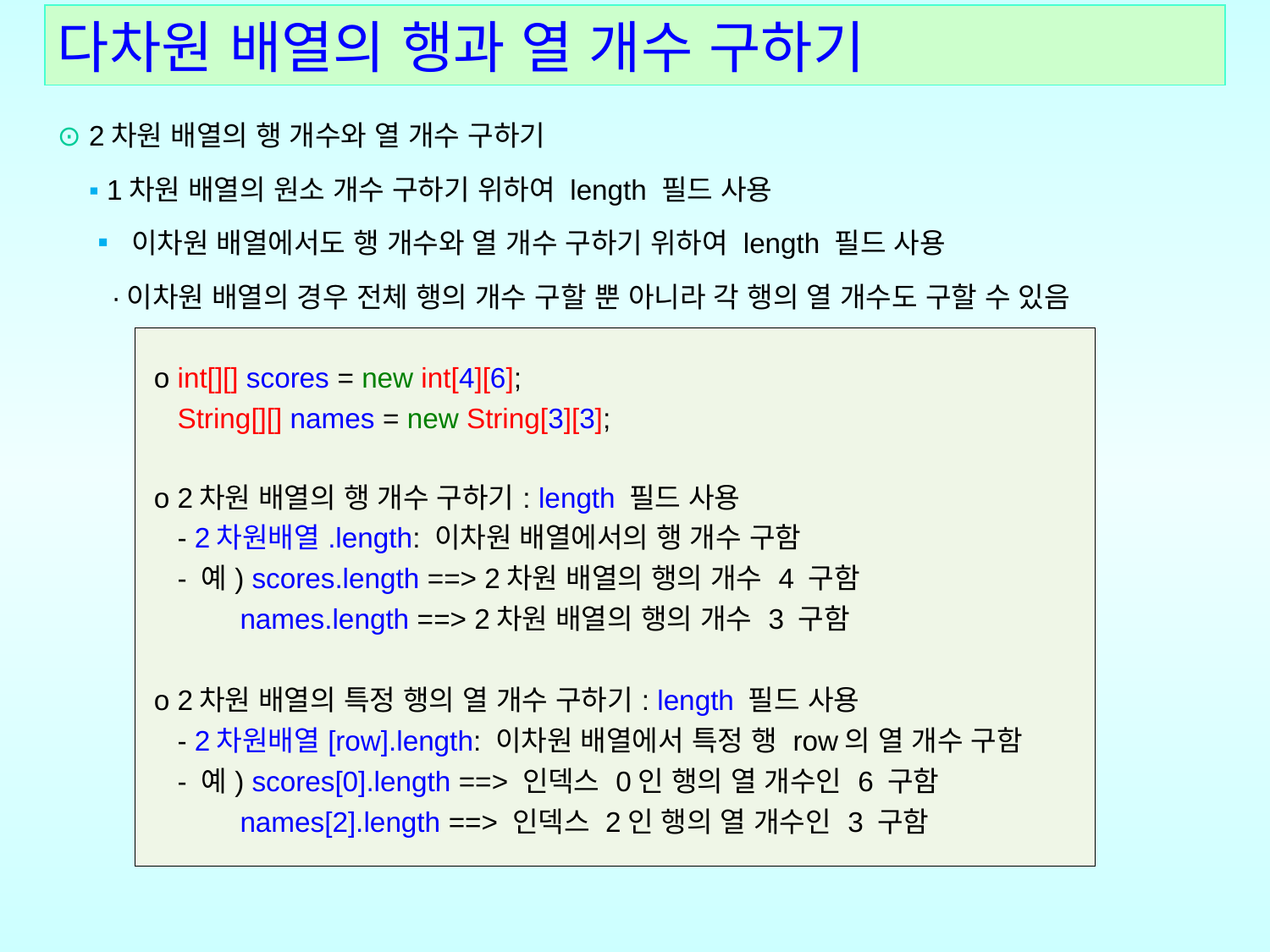

다차원 배열의 행과 열 개수 구하기
⊙ 2차원 배열의 행 개수와 열 개수 구하기
    ▪ 1차원 배열의 원소 개수 구하기 위하여 length 필드 사용
    ▪ 이차원 배열에서도 행 개수와 열 개수 구하기 위하여 length 필드 사용
       ∙이차원 배열의 경우 전체 행의 개수 구할 뿐 아니라 각 행의 열 개수도 구할 수 있음
| o int[][] scores = new int[4][6]; String[][] names = new String[3][3]; o 2차원 배열의 행 개수 구하기: length 필드 사용 - 2차원배열.length: 이차원 배열에서의 행 개수 구함 - 예) scores.length ==> 2차원 배열의 행의 개수 4 구함 names.length ==> 2차원 배열의 행의 개수 3 구함 o 2차원 배열의 특정 행의 열 개수 구하기: length 필드 사용 - 2차원배열[row].length: 이차원 배열에서 특정 행 row의 열 개수 구함 - 예) scores[0].length ==> 인덱스 0인 행의 열 개수인 6 구함 names[2].length ==> 인덱스 2인 행의 열 개수인 3 구함 |
| --- |